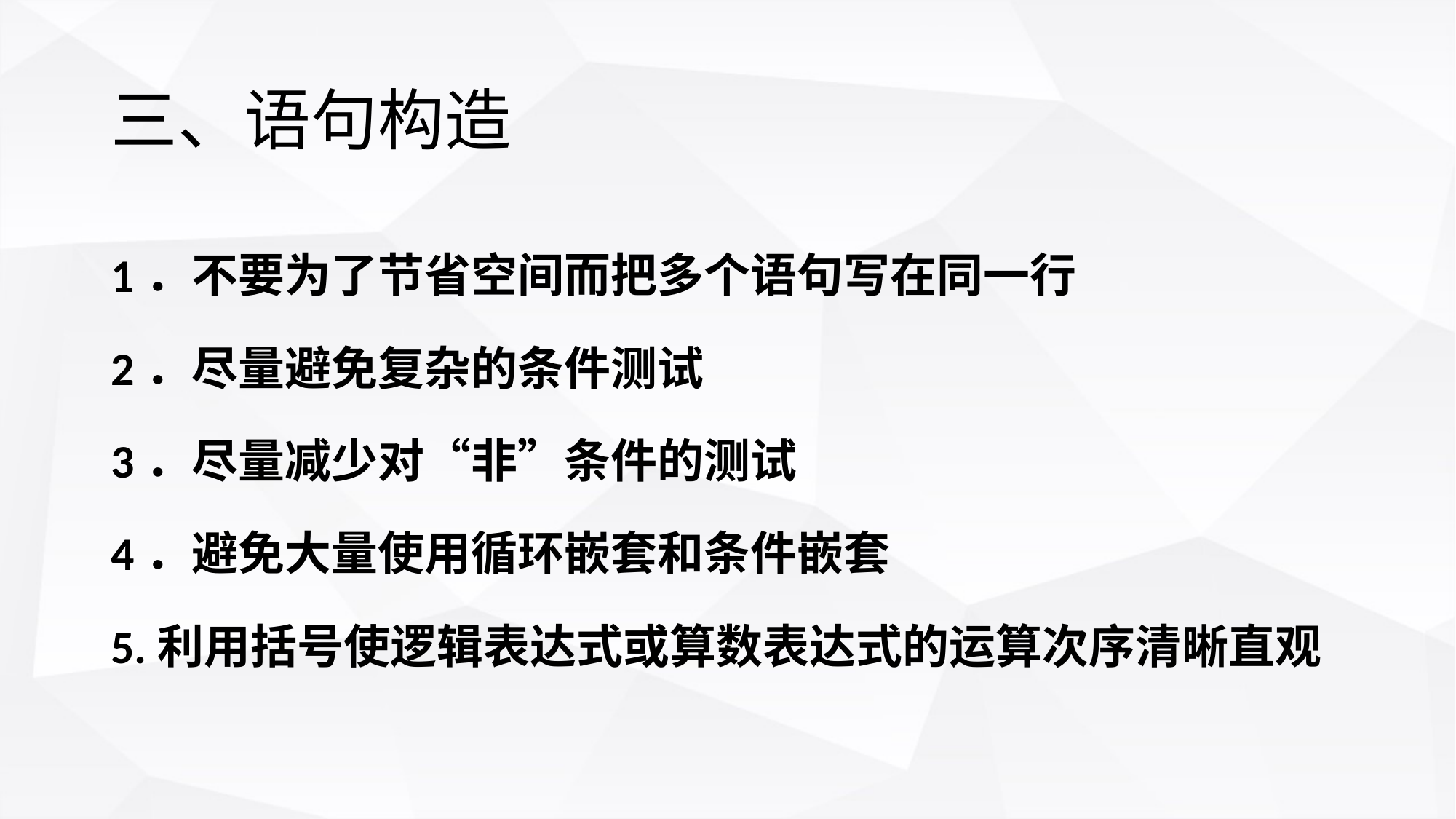

# 三、语句构造
1．不要为了节省空间而把多个语句写在同一行
2．尽量避免复杂的条件测试
3．尽量减少对“非”条件的测试
4．避免大量使用循环嵌套和条件嵌套
5.利用括号使逻辑表达式或算数表达式的运算次序清晰直观